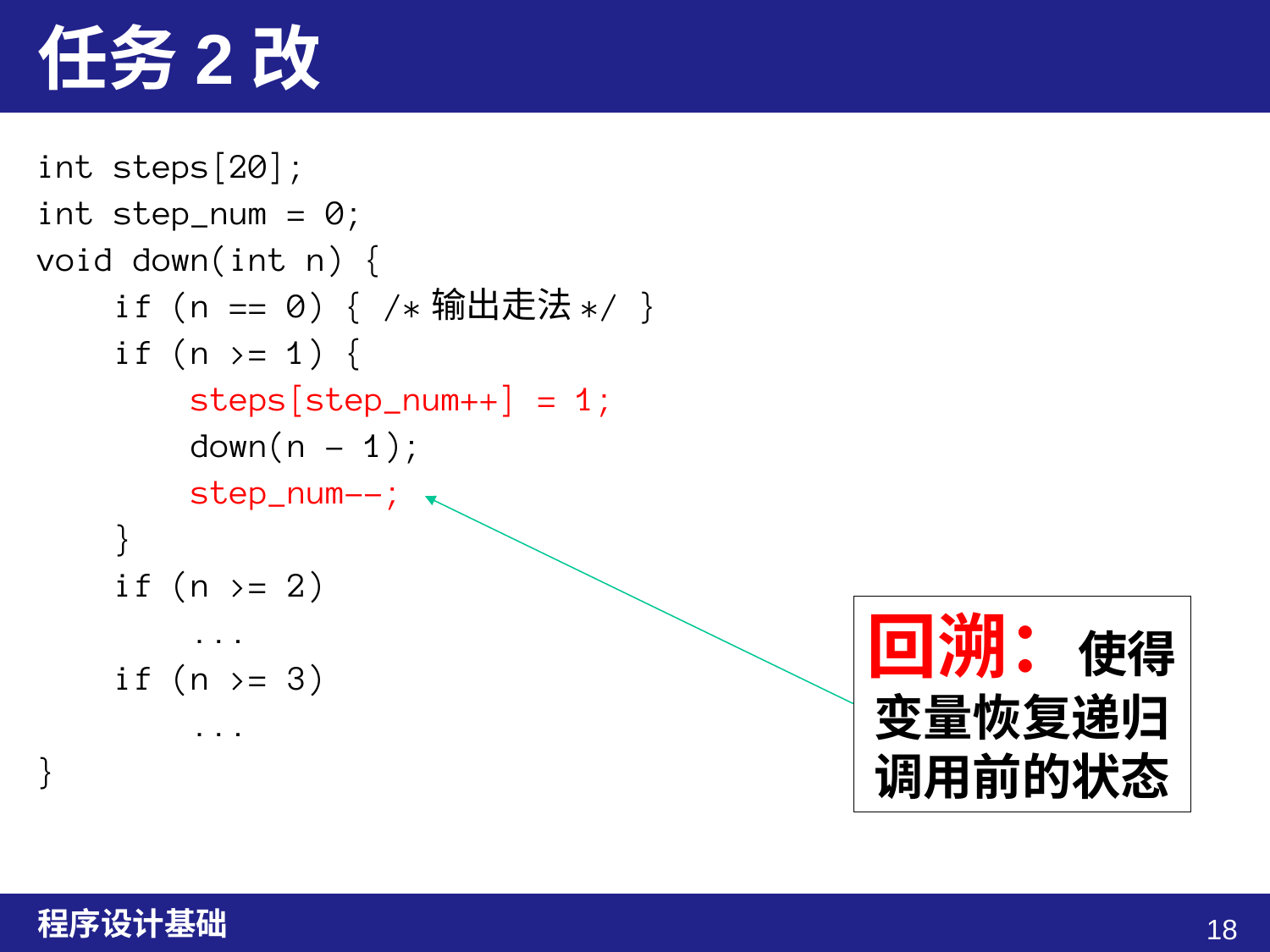

# 任务2改
int steps[20];
int step_num = 0;
void down(int n) {
    if (n == 0) { /*输出走法*/ }
    if (n >= 1) {
        steps[step_num++] = 1;
        down(n - 1);
        step_num--;
    }
    if (n >= 2)
        ...
    if (n >= 3)
        ...
}
回溯：使得变量恢复递归调用前的状态